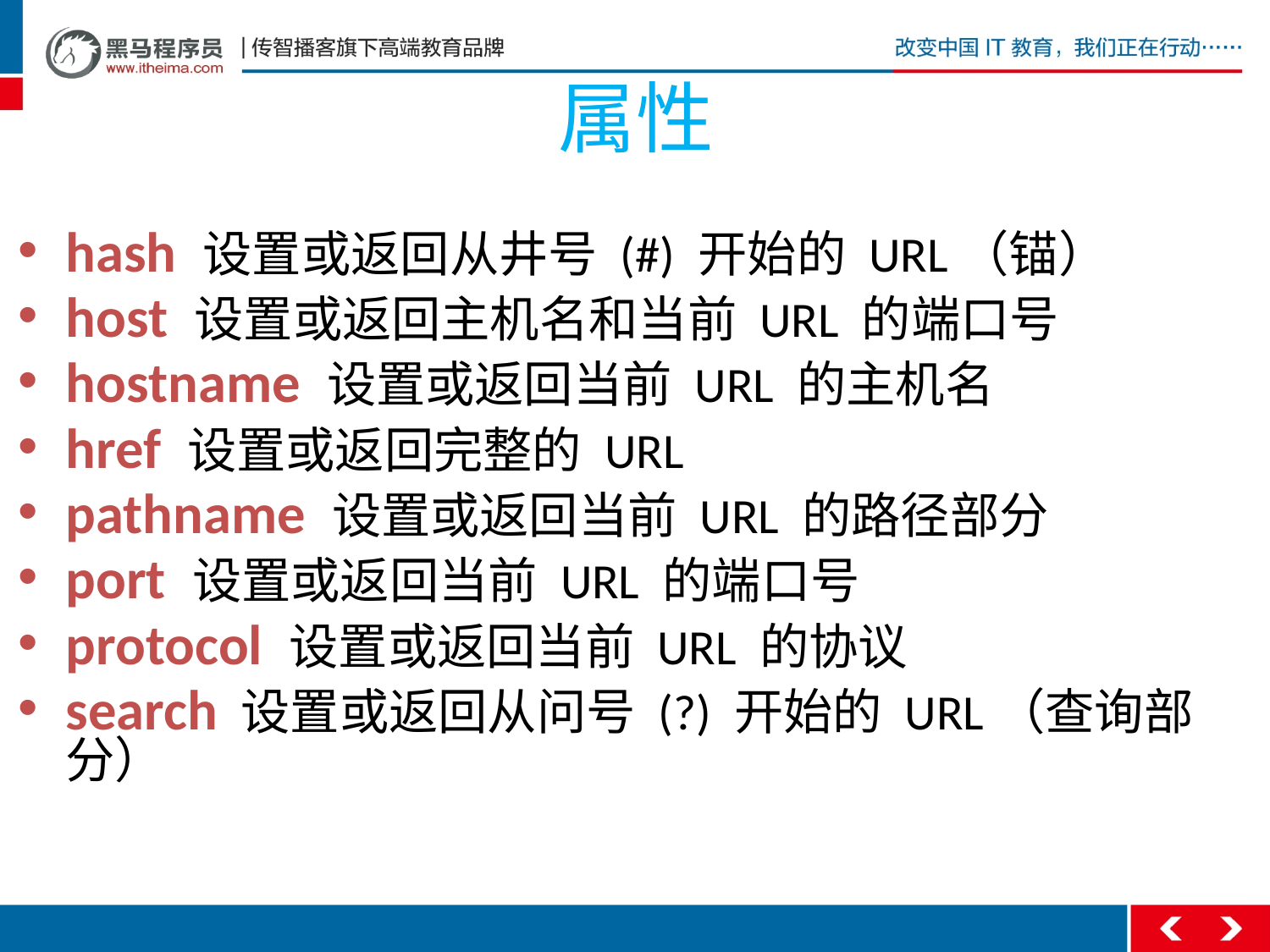

# 属性
hash 设置或返回从井号 (#) 开始的 URL（锚）
host 设置或返回主机名和当前 URL 的端口号
hostname 设置或返回当前 URL 的主机名
href 设置或返回完整的 URL
pathname 设置或返回当前 URL 的路径部分
port 设置或返回当前 URL 的端口号
protocol 设置或返回当前 URL 的协议
search 设置或返回从问号 (?) 开始的 URL（查询部分）